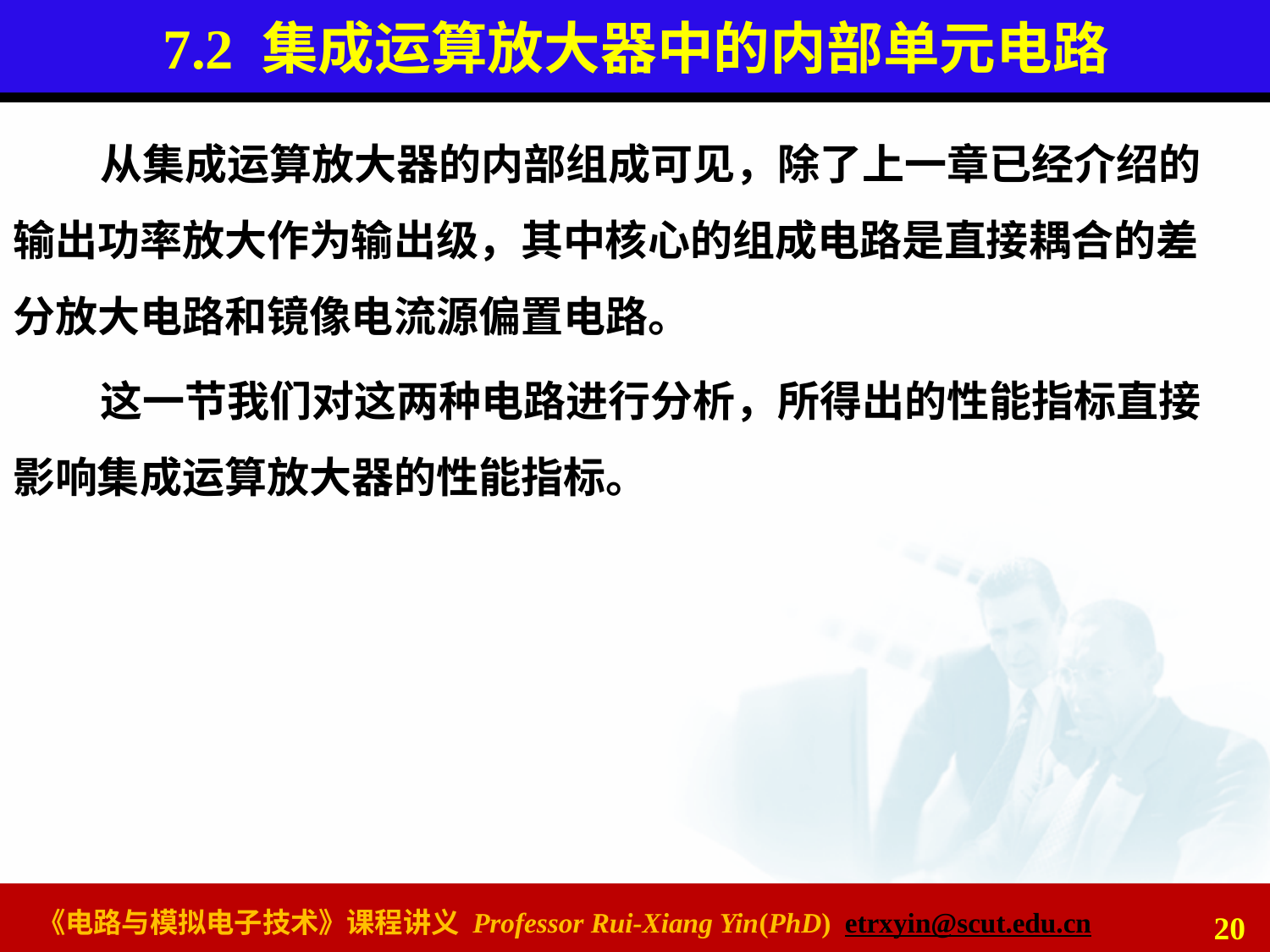

# 7.2 集成运算放大器中的内部单元电路
从集成运算放大器的内部组成可见，除了上一章已经介绍的输出功率放大作为输出级，其中核心的组成电路是直接耦合的差分放大电路和镜像电流源偏置电路。
这一节我们对这两种电路进行分析，所得出的性能指标直接影响集成运算放大器的性能指标。

20